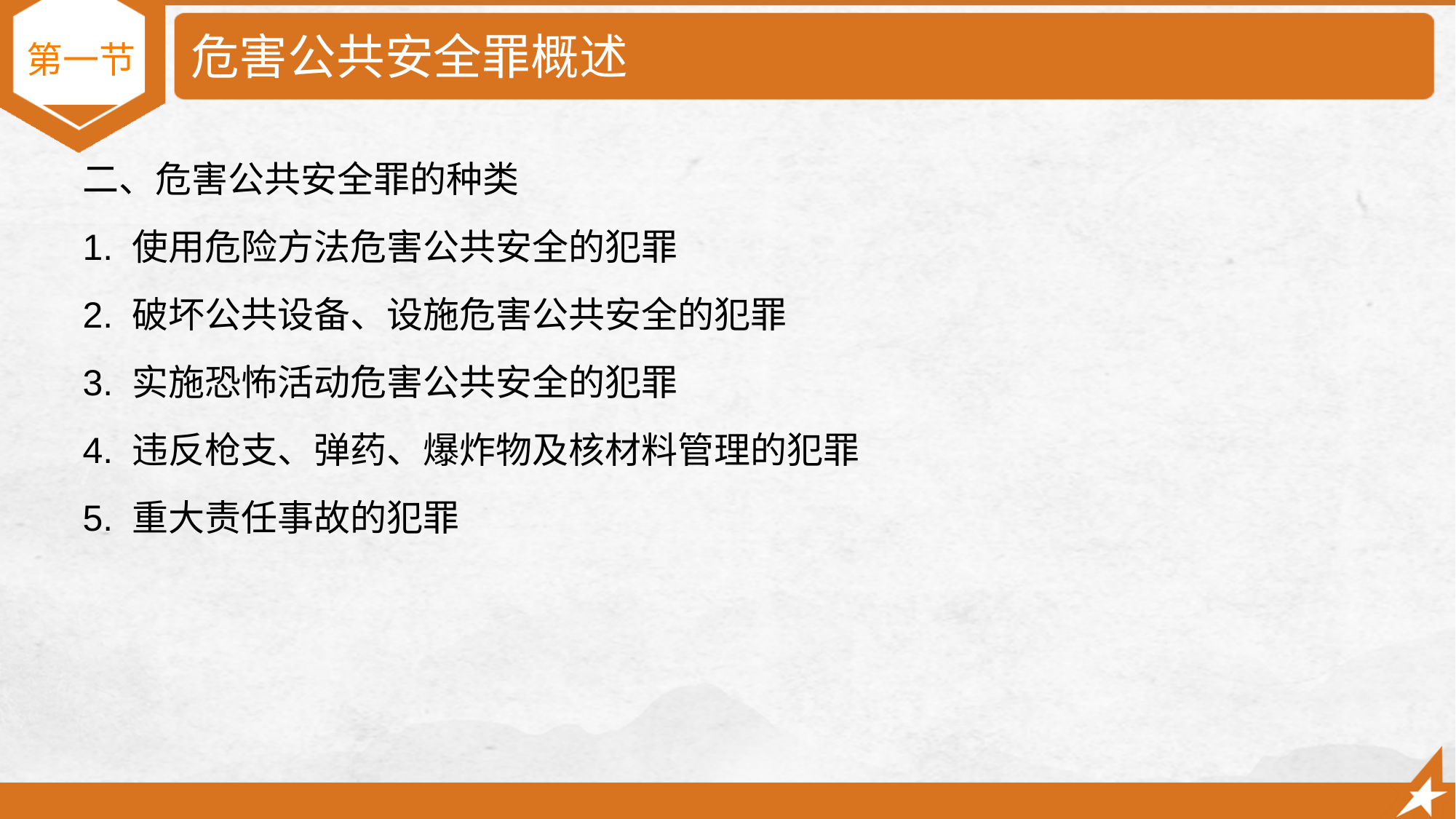

# 危害公共安全罪概述
第一节
二、危害公共安全罪的种类
1. 使用危险方法危害公共安全的犯罪
2. 破坏公共设备、设施危害公共安全的犯罪
3. 实施恐怖活动危害公共安全的犯罪
4. 违反枪支、弹药、爆炸物及核材料管理的犯罪
5. 重大责任事故的犯罪